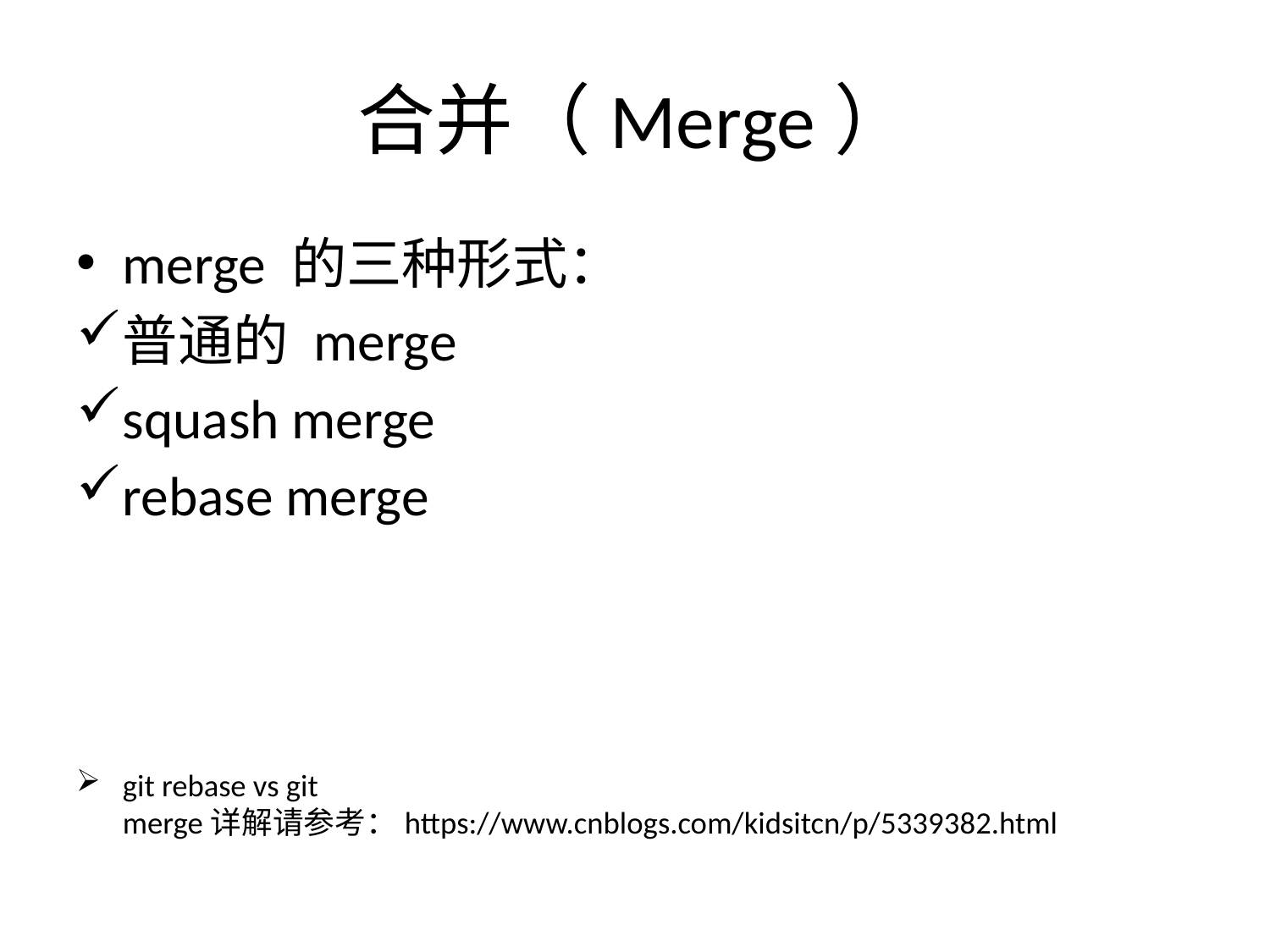

# 合并（Merge）
merge 的三种形式：
普通的 merge
squash merge
rebase merge

git rebase vs git merge详解请参考：https://www.cnblogs.com/kidsitcn/p/5339382.html